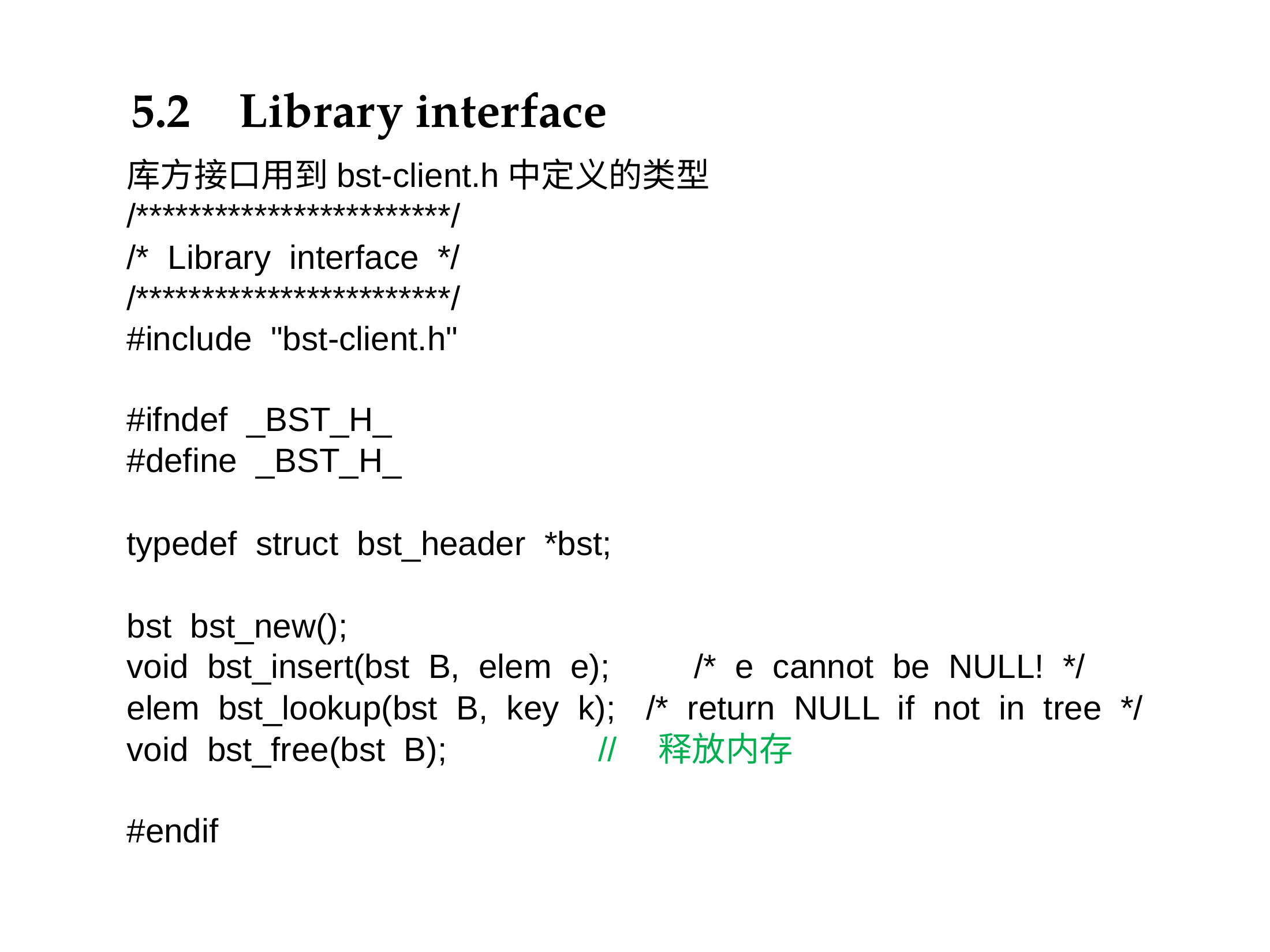

5.2    Library interface
库方接口用到bst-client.h中定义的类型
/************************/
/*  Library  interface  */
/************************/
#include  "bst-client.h"

#ifndef  _BST_H_
#define  _BST_H_
typedef  struct  bst_header  *bst;
bst  bst_new();
void  bst_insert(bst  B,  elem  e);         /*  e  cannot  be  NULL!  */
elem  bst_lookup(bst  B,  key  k);	/*  return  NULL  if  not  in  tree  */ void  bst_free(bst  B);　　　　//　释放内存

#endif